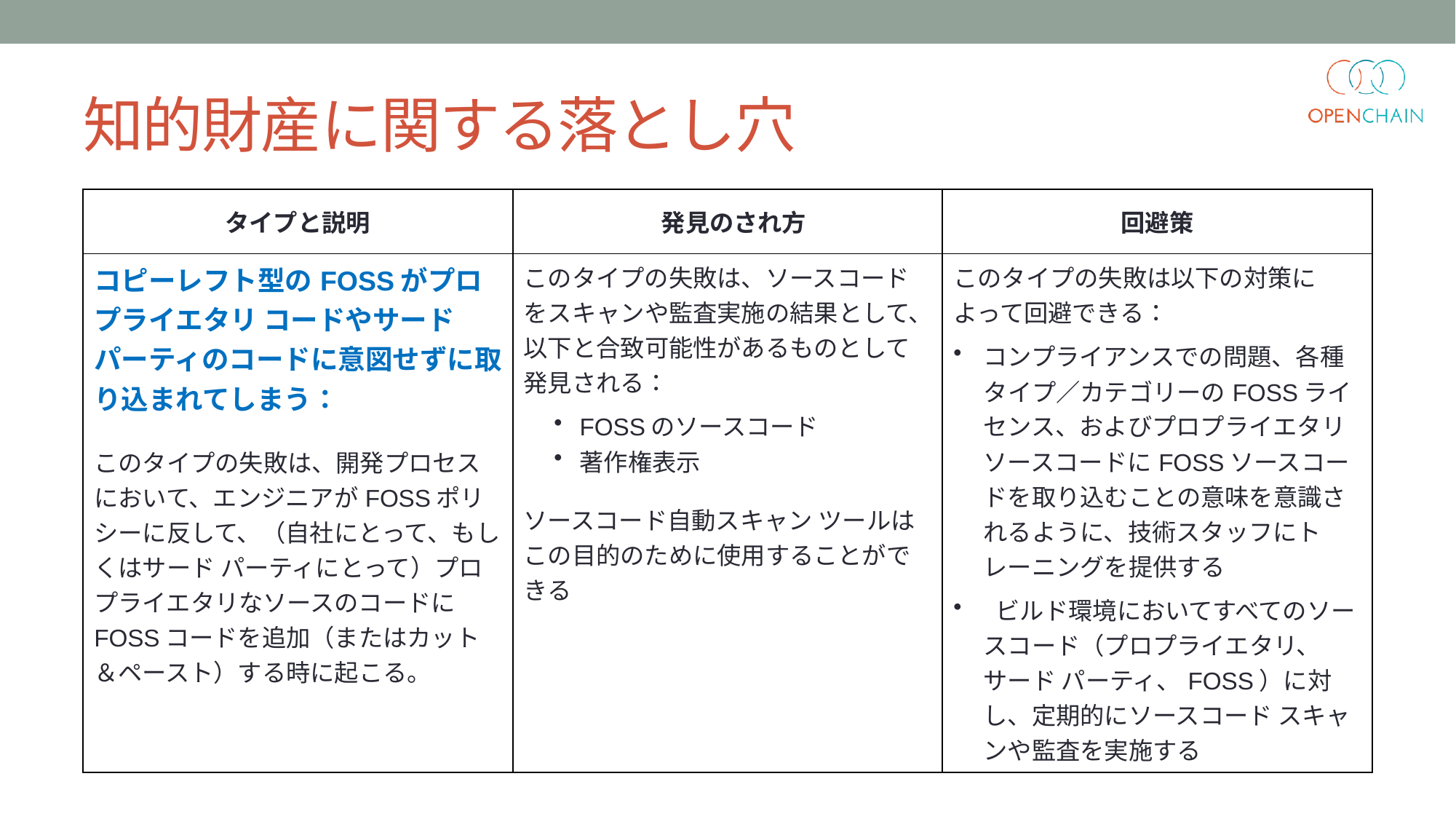

# 知的財産に関する落とし穴
| タイプと説明 | 発見のされ方 | 回避策 |
| --- | --- | --- |
| コピーレフト型のFOSSがプロプライエタリ コードやサード パーティのコードに意図せずに取り込まれてしまう： このタイプの失敗は、開発プロセスにおいて、エンジニアがFOSSポリシーに反して、（自社にとって、もしくはサード パーティにとって）プロプライエタリなソースのコードにFOSSコードを追加（またはカット＆ペースト）する時に起こる。 | このタイプの失敗は、ソースコードをスキャンや監査実施の結果として、以下と合致可能性があるものとして発見される： FOSSのソースコード 著作権表示 ソースコード自動スキャン ツールはこの目的のために使用することができる | このタイプの失敗は以下の対策によって回避できる： コンプライアンスでの問題、各種タイプ／カテゴリーのFOSSライセンス、およびプロプライエタリ ソースコードにFOSSソースコードを取り込むことの意味を意識されるように、技術スタッフにトレーニングを提供する ビルド環境においてすべてのソースコード（プロプライエタリ、サード パーティ、FOSS）に対し、定期的にソースコード スキャンや監査を実施する |